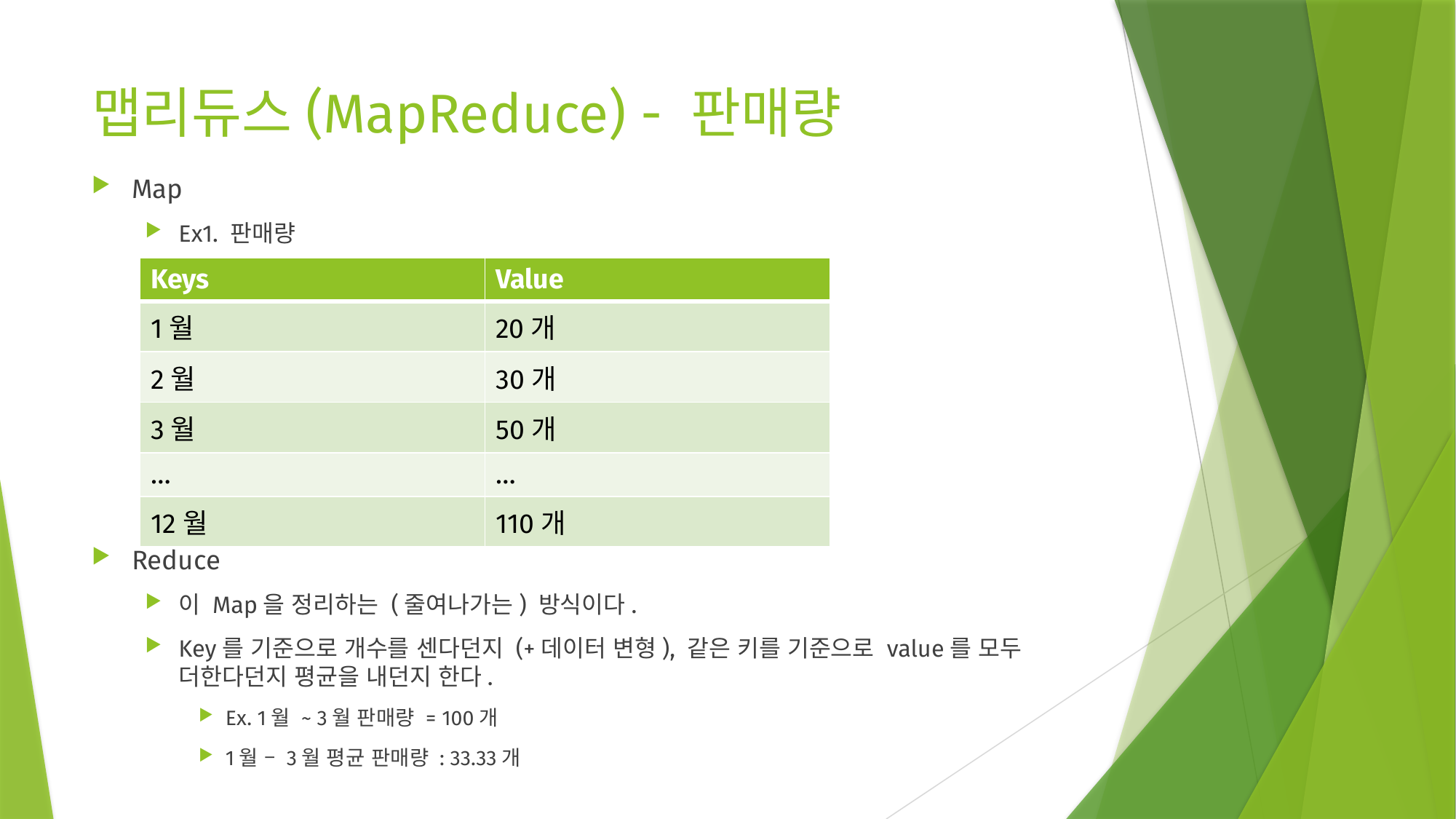

# 맵리듀스(MapReduce) - 판매량
Map
Ex1. 판매량

Reduce
이 Map을 정리하는 (줄여나가는) 방식이다.
Key를 기준으로 개수를 센다던지 (+데이터 변형), 같은 키를 기준으로 value를 모두 더한다던지 평균을 내던지 한다.
Ex. 1월 ~ 3월 판매량 = 100개
1월 – 3월 평균 판매량 : 33.33개

| Keys | Value |
| --- | --- |
| 1월 | 20개 |
| 2월 | 30개 |
| 3월 | 50개 |
| … | … |
| 12월 | 110개 |